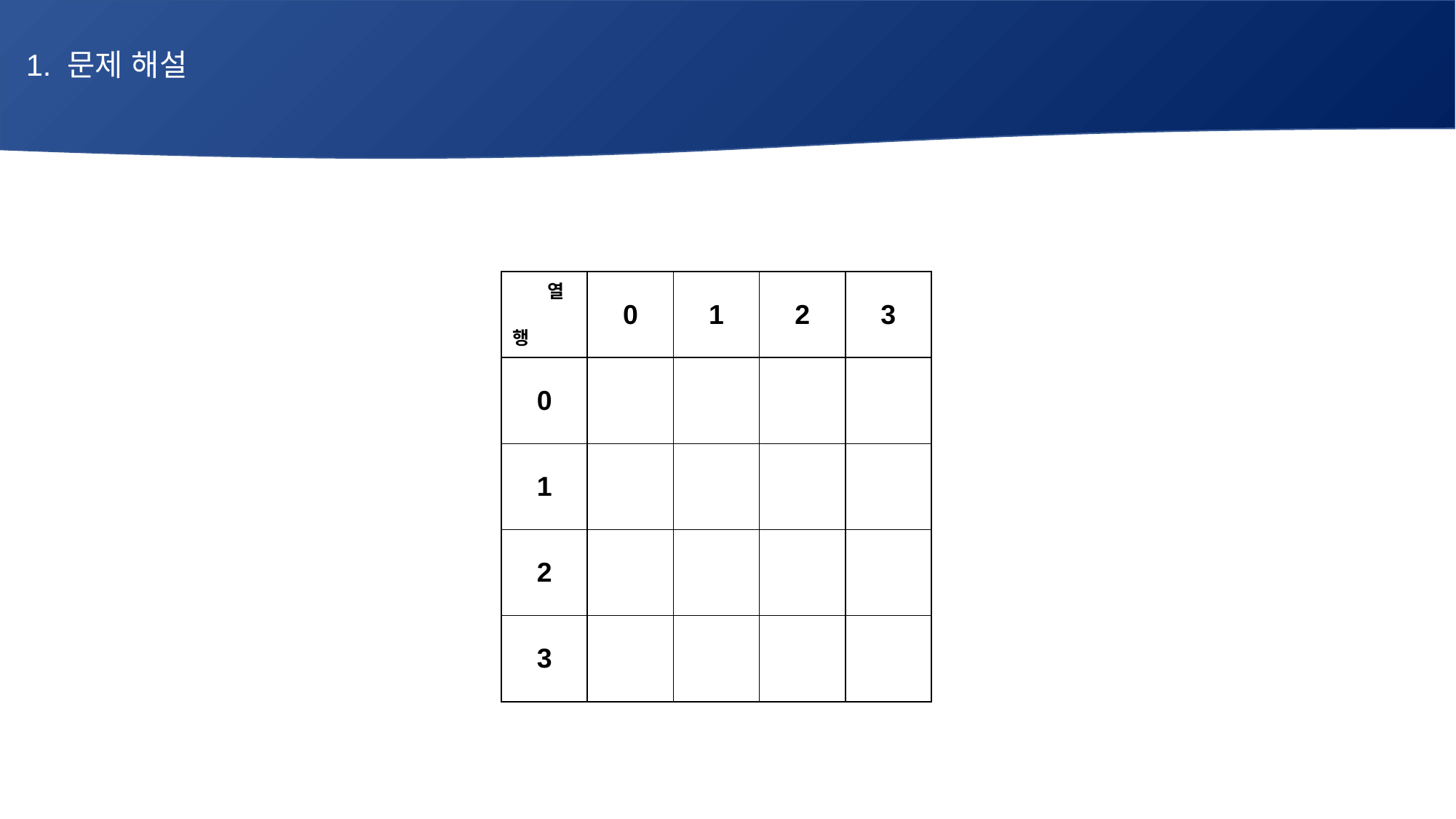

1. 문제 해설
# 매주 1 과제 LV2
| 열 행 | 0 | 1 | 2 | 3 |
| --- | --- | --- | --- | --- |
| 0 |  |  |  |  |
| 1 |  |  |  |  |
| 2 |  |  |  |  |
| 3 |  |  |  |  |